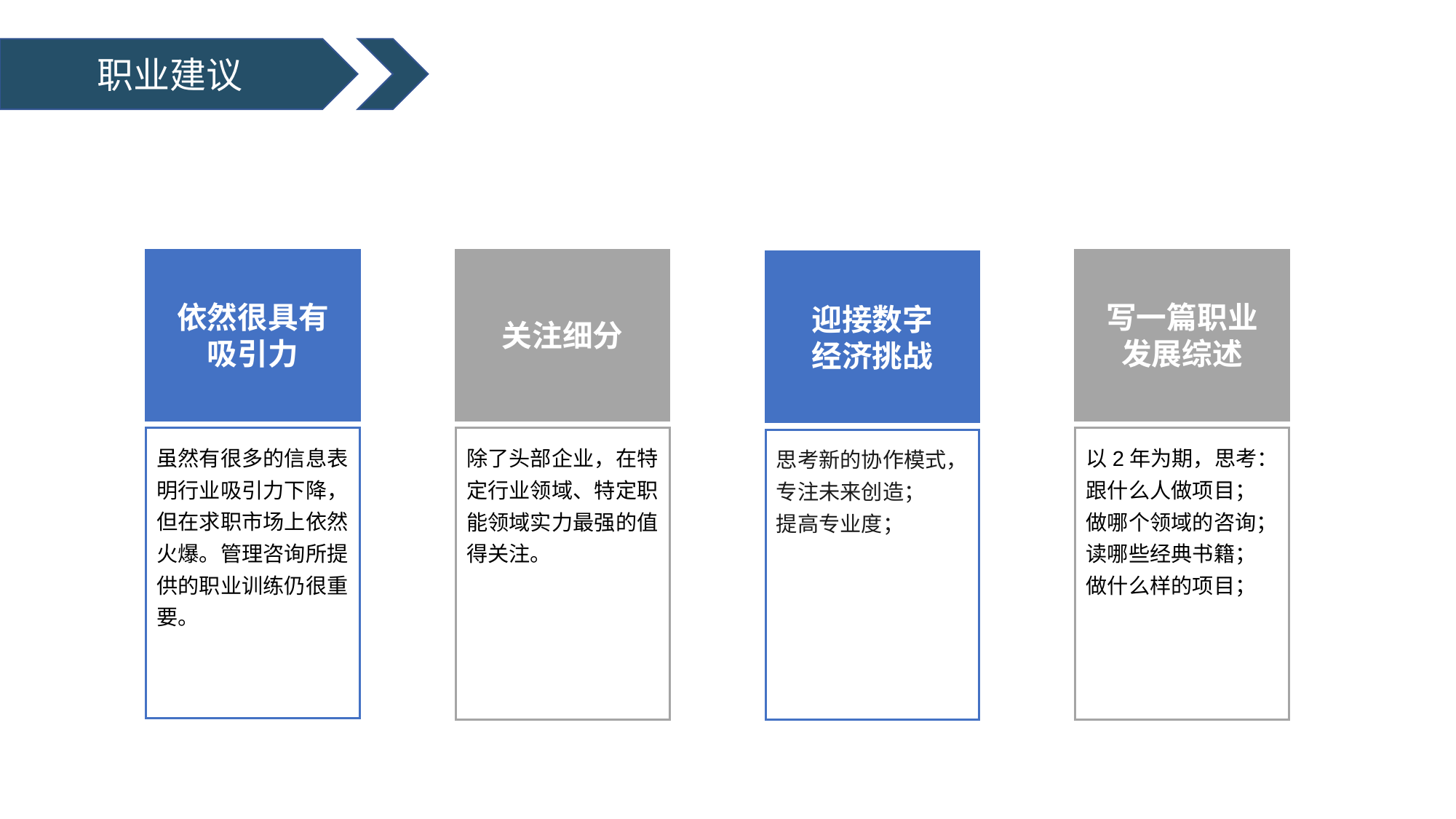

职业建议

依然很具有
吸引力
虽然有很多的信息表明行业吸引力下降，但在求职市场上依然火爆。管理咨询所提供的职业训练仍很重要。
关注细分
除了头部企业，在特定行业领域、特定职能领域实力最强的值得关注。
写一篇职业
发展综述
以2年为期，思考：
跟什么人做项目；
做哪个领域的咨询；
读哪些经典书籍；
做什么样的项目；

迎接数字
经济挑战
思考新的协作模式，专注未来创造；
提高专业度；